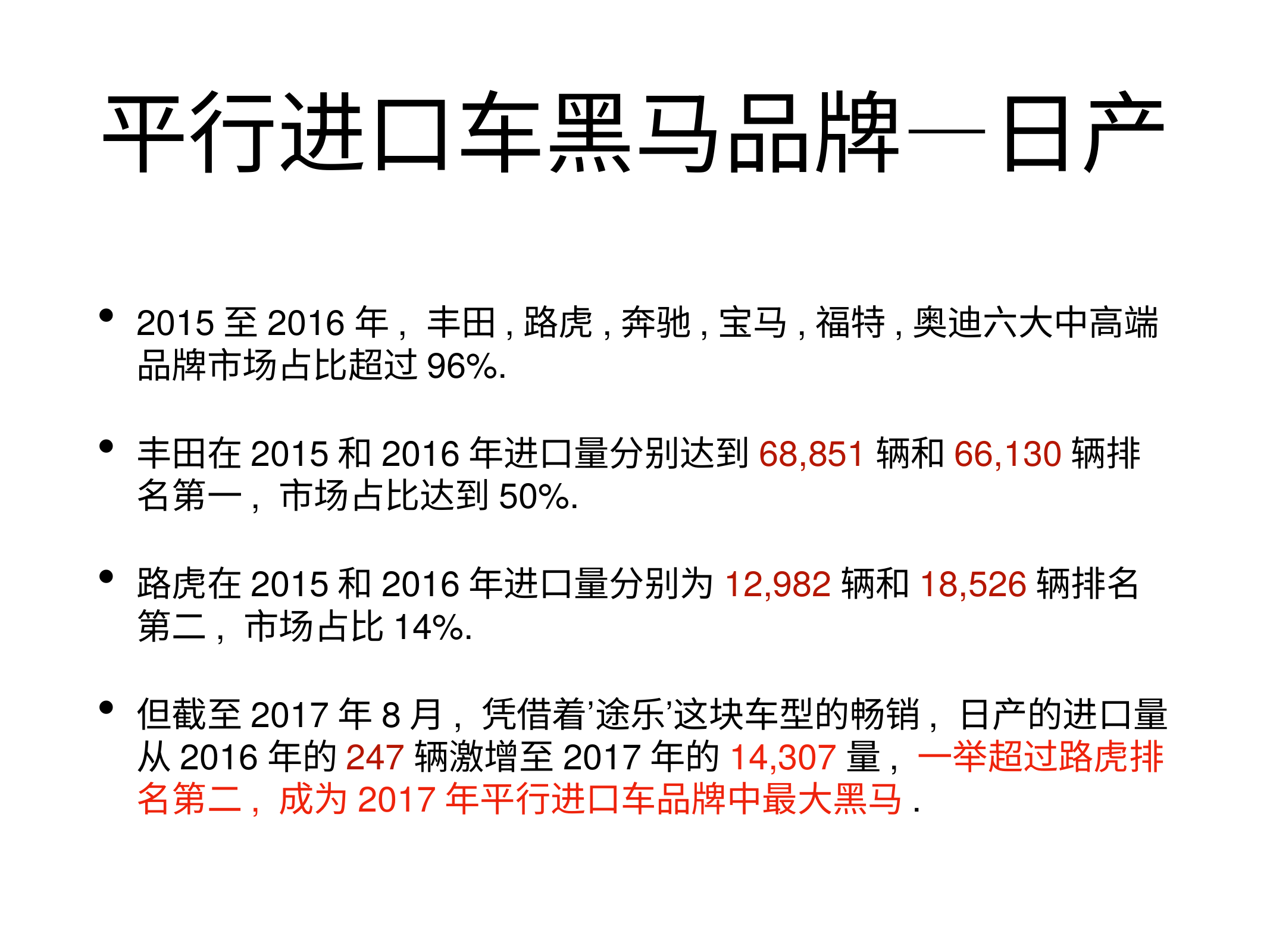

# 平行进口车黑马品牌—日产
2015至2016年, 丰田,路虎,奔驰,宝马,福特,奥迪六大中高端品牌市场占比超过96%.
丰田在2015和2016年进口量分别达到68,851辆和66,130辆排名第一, 市场占比达到50%.
路虎在2015和2016年进口量分别为12,982辆和18,526辆排名第二, 市场占比14%.
但截至2017年8月, 凭借着’途乐’这块车型的畅销, 日产的进口量从2016年的247辆激增至2017年的14,307量, 一举超过路虎排名第二, 成为2017年平行进口车品牌中最大黑马.